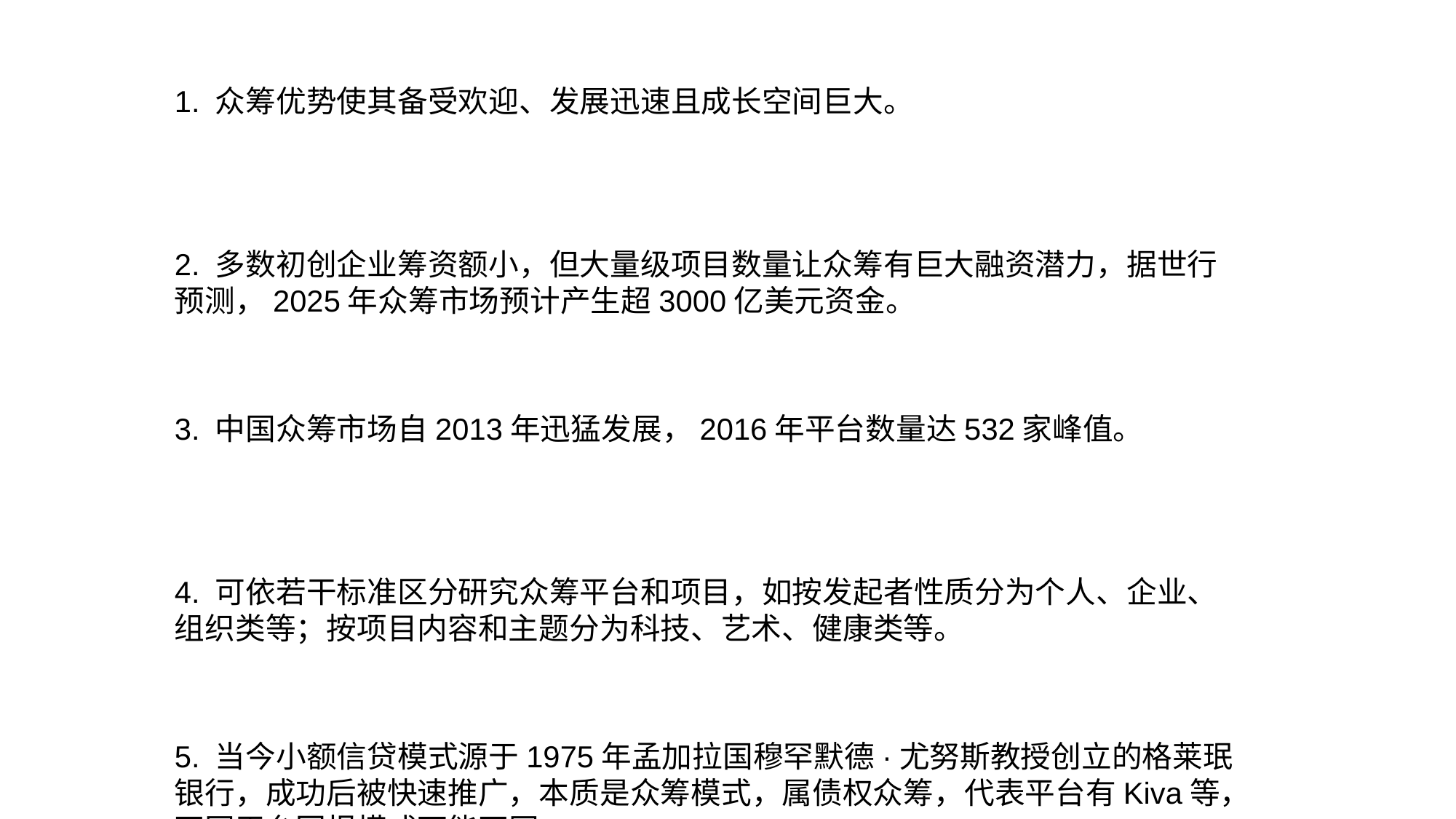

1. 众筹优势使其备受欢迎、发展迅速且成长空间巨大。

2. 多数初创企业筹资额小，但大量级项目数量让众筹有巨大融资潜力，据世行预测，2025年众筹市场预计产生超3000亿美元资金。
3. 中国众筹市场自2013年迅猛发展，2016年平台数量达532家峰值。
4. 可依若干标准区分研究众筹平台和项目，如按发起者性质分为个人、企业、组织类等；按项目内容和主题分为科技、艺术、健康类等。
5. 当今小额信贷模式源于1975年孟加拉国穆罕默德·尤努斯教授创立的格莱珉银行，成功后被快速推广，本质是众筹模式，属债权众筹，代表平台有Kiva等，不同平台回报模式可能不同。
6. 众筹领域研究集中在众筹绩效影响因素及模式与项目信息框架设计，两类信息通过平台网页披露给投资者，投资者据此决策。
7. 目前亲社会众筹影响因素研究主要探讨项目叙述文本和发起人个人特征对众筹成功的影响，部分研究聚焦叙述文本传递的信号。
8. 本文参考情绪感染理论理解图片面部情绪表达对投资者决策的影响，研究表明情绪感染性随情绪类型和表达强烈程度而异，能辅助传递社交互动信息并影响观察者决策行为，即时情绪可改变人们对决策结果的预期评估并影响决策，面部表情引起的情绪感染可能是亲社会众筹项目成败的重要因素之一，如Small和Verrochi发现广告图片面部表情通过情绪感染影响亲社会行为，研究还发现奖励型众筹项目描述中适当用积极情绪化词汇有助于成功筹资。